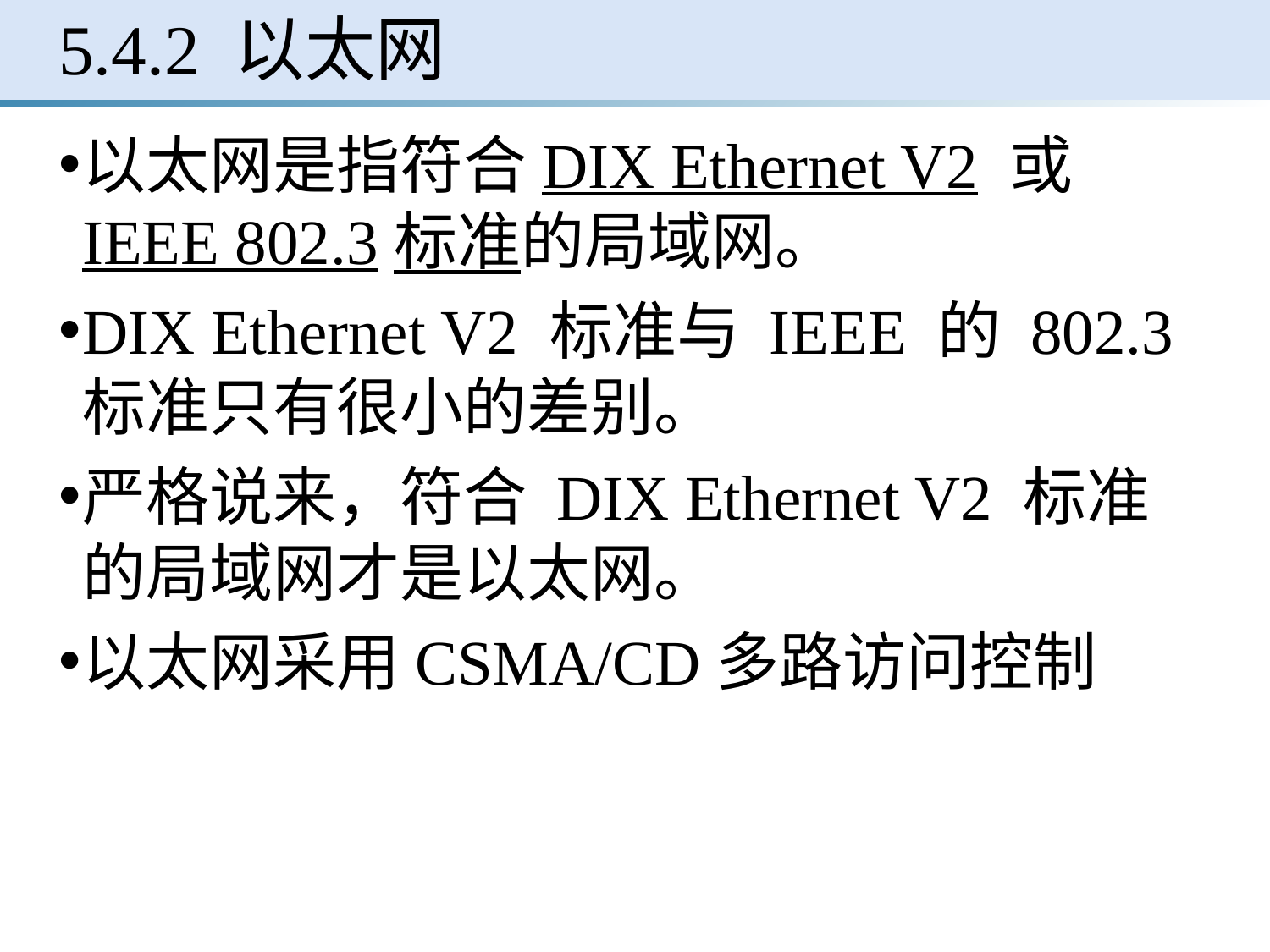

# 5.4.2 以太网
以太网是指符合DIX Ethernet V2 或IEEE 802.3标准的局域网。
DIX Ethernet V2 标准与 IEEE 的 802.3 标准只有很小的差别。
严格说来，符合 DIX Ethernet V2 标准的局域网才是以太网。
以太网采用CSMA/CD多路访问控制